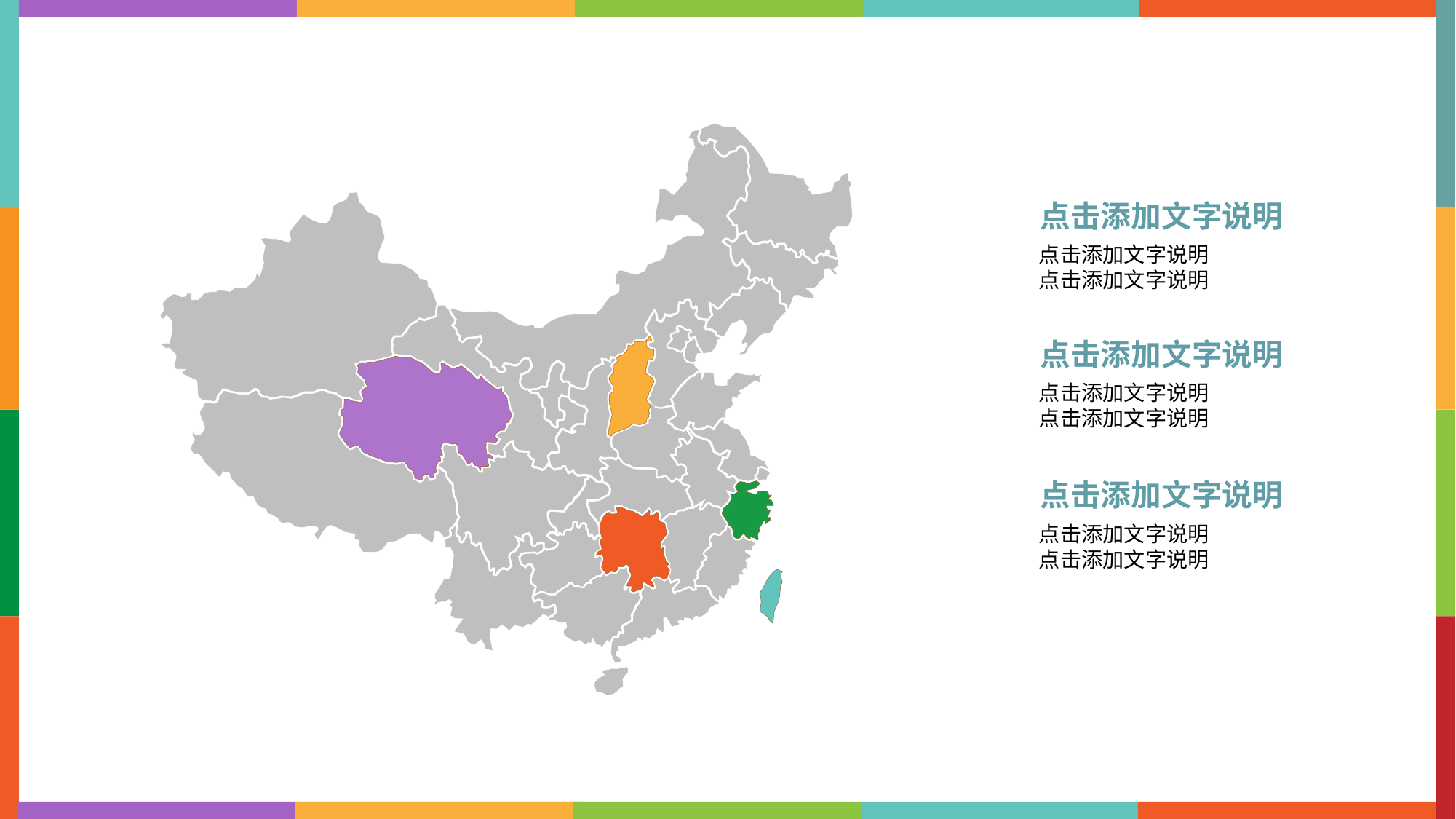

点击添加文字说明
点击添加文字说明
点击添加文字说明
点击添加文字说明
点击添加文字说明
点击添加文字说明
点击添加文字说明
点击添加文字说明
点击添加文字说明